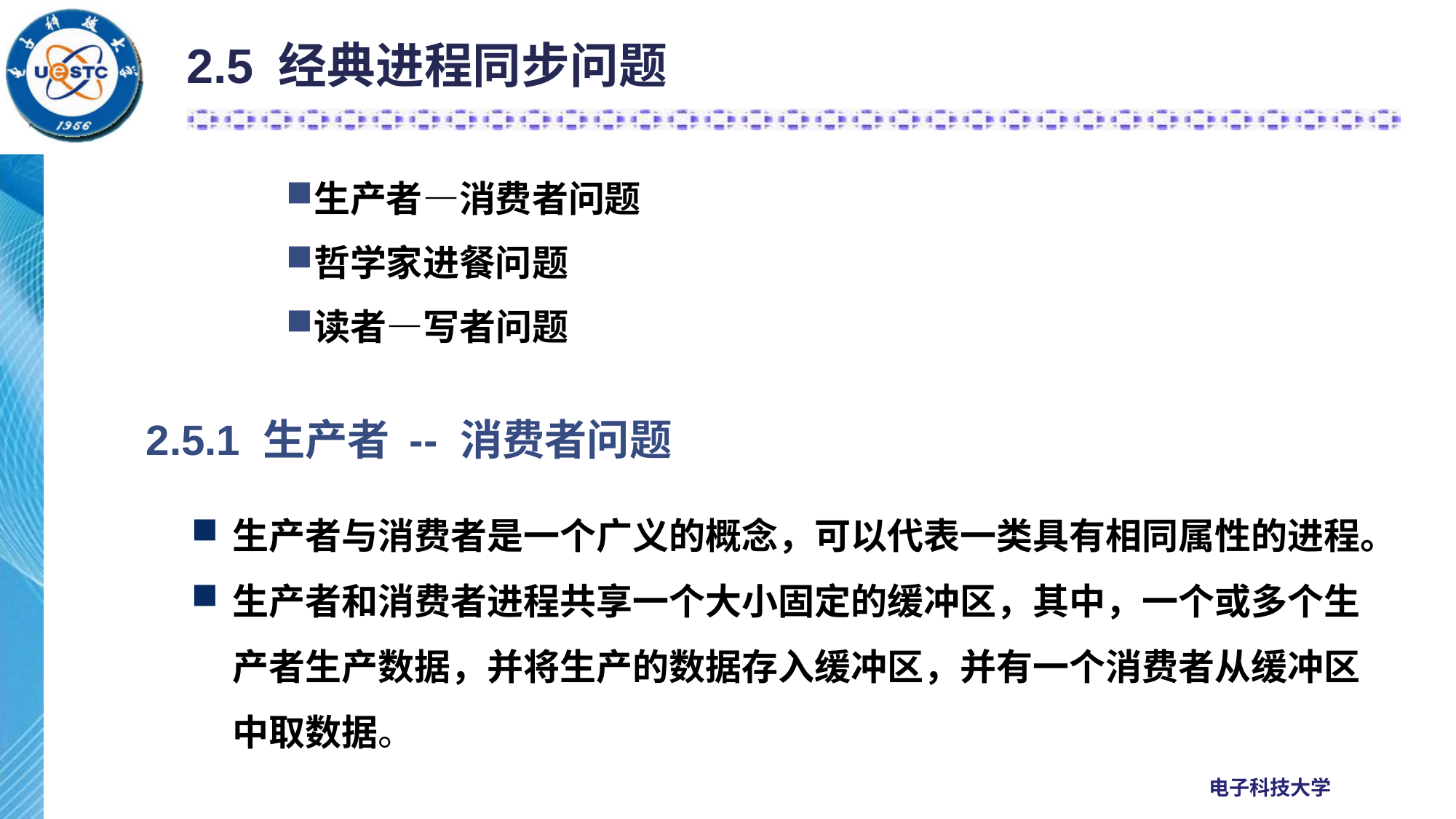

2.5 经典进程同步问题
生产者—消费者问题
哲学家进餐问题
读者—写者问题
2.5.1 生产者 -- 消费者问题
生产者与消费者是一个广义的概念，可以代表一类具有相同属性的进程。
生产者和消费者进程共享一个大小固定的缓冲区，其中，一个或多个生产者生产数据，并将生产的数据存入缓冲区，并有一个消费者从缓冲区中取数据。